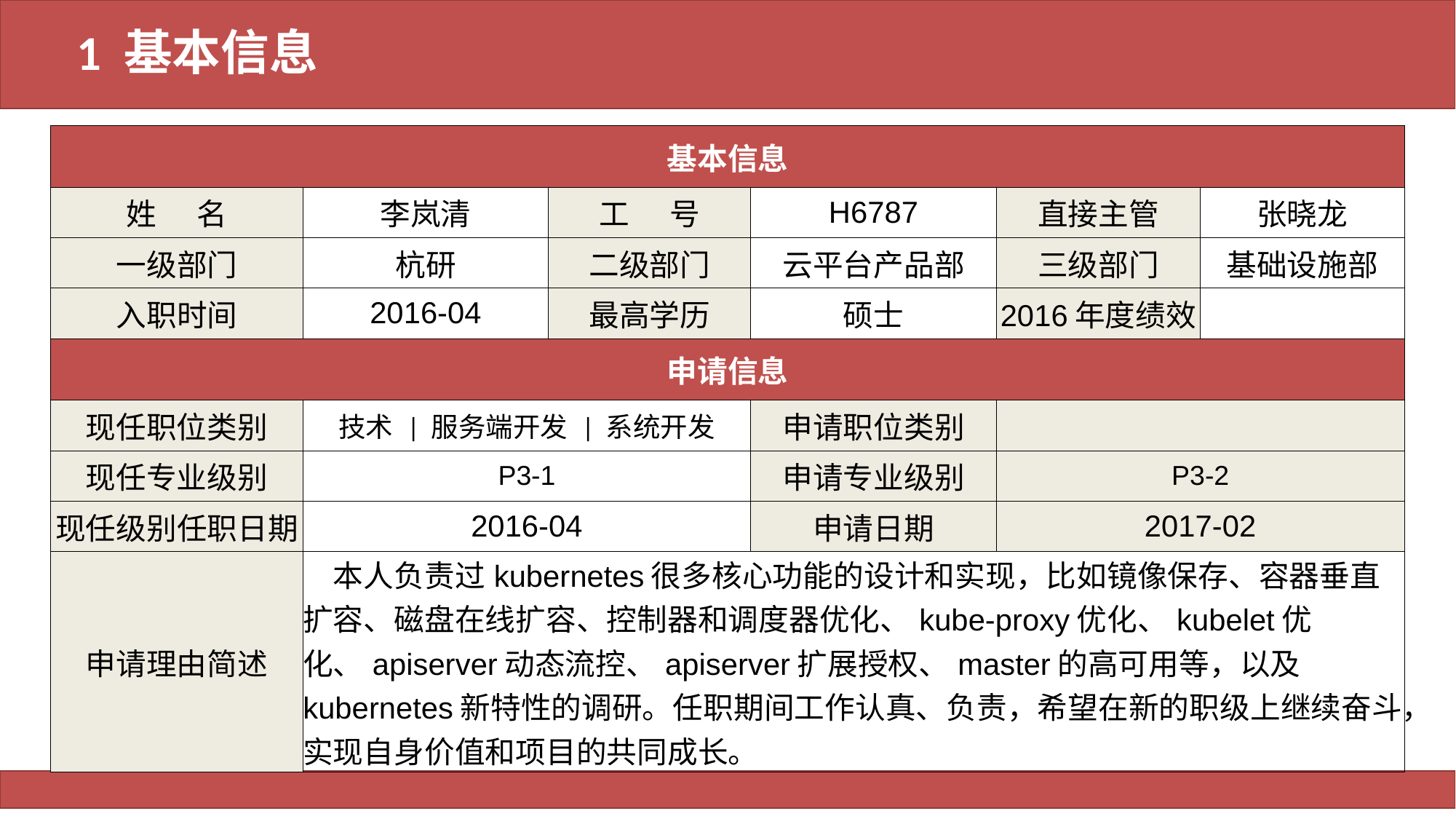

# 1 基本信息
| 基本信息 |  |  |  |  |  |
| --- | --- | --- | --- | --- | --- |
| 姓 名 | 李岚清 | 工 号 | H6787 | 直接主管 | 张晓龙 |
| 一级部门 | 杭研 | 二级部门 | 云平台产品部 | 三级部门 | 基础设施部 |
| 入职时间 | 2016-04 | 最高学历 | 硕士 | 2016年度绩效 |  |
| 申请信息 |  |  |  |  |  |
| 现任职位类别 | 技术 | 服务端开发 | 系统开发 |  | 申请职位类别 |  |  |
| 现任专业级别 | P3-1 |  | 申请专业级别 | P3-2 |  |
| 现任级别任职日期 | 2016-04 |  | 申请日期 | 2017-02 |  |
| 申请理由简述 | 本人负责过kubernetes很多核心功能的设计和实现，比如镜像保存、容器垂直扩容、磁盘在线扩容、控制器和调度器优化、kube-proxy优化、kubelet优化、apiserver动态流控、apiserver扩展授权、master的高可用等，以及kubernetes新特性的调研。任职期间工作认真、负责，希望在新的职级上继续奋斗，实现自身价值和项目的共同成长。 |  |  |  |  |